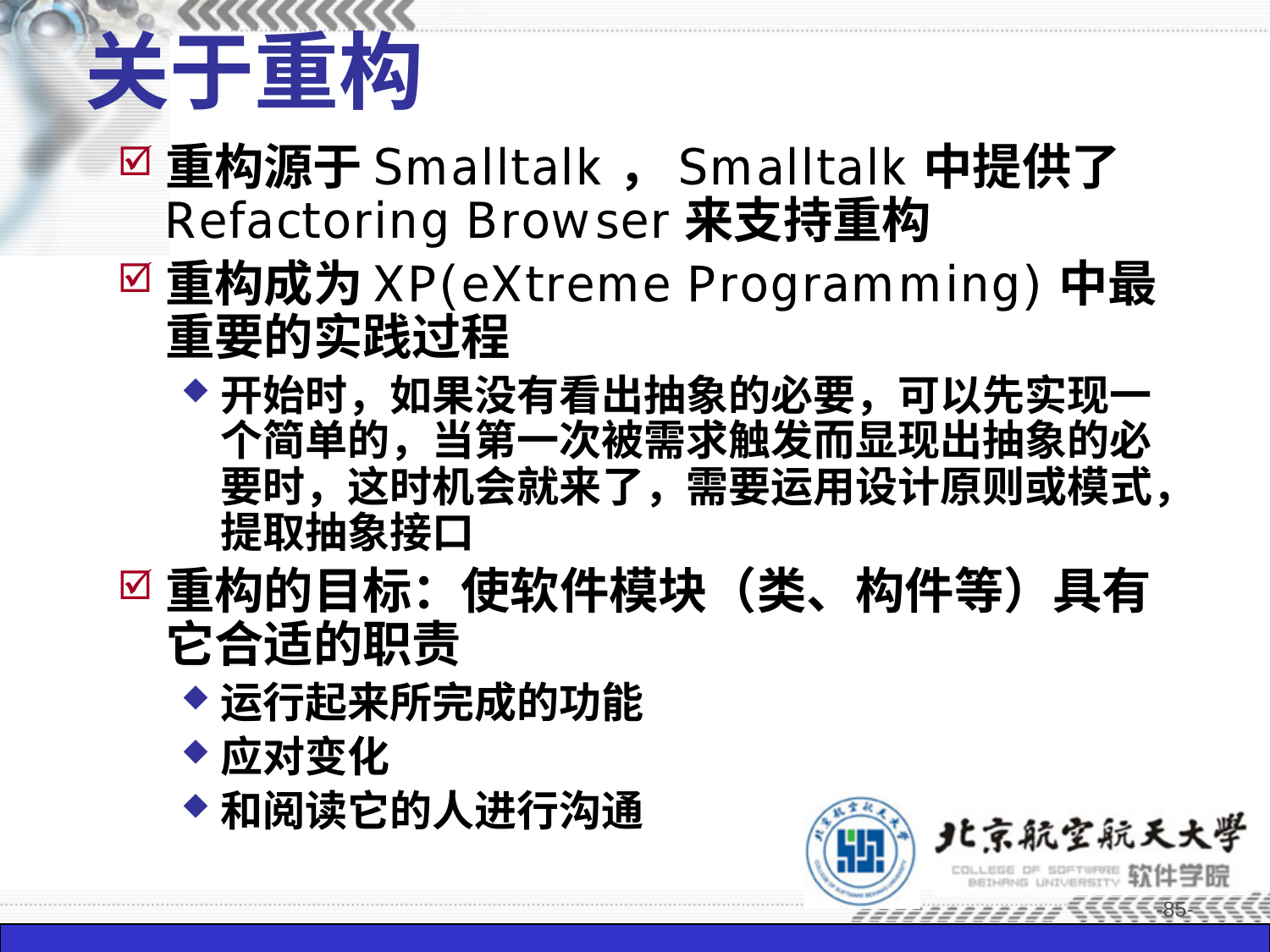

# 关于重构
重构源于Smalltalk，Smalltalk中提供了Refactoring Browser来支持重构
重构成为XP(eXtreme Programming)中最重要的实践过程
开始时，如果没有看出抽象的必要，可以先实现一个简单的，当第一次被需求触发而显现出抽象的必要时，这时机会就来了，需要运用设计原则或模式，提取抽象接口
重构的目标：使软件模块（类、构件等）具有它合适的职责
运行起来所完成的功能
应对变化
和阅读它的人进行沟通
-85-